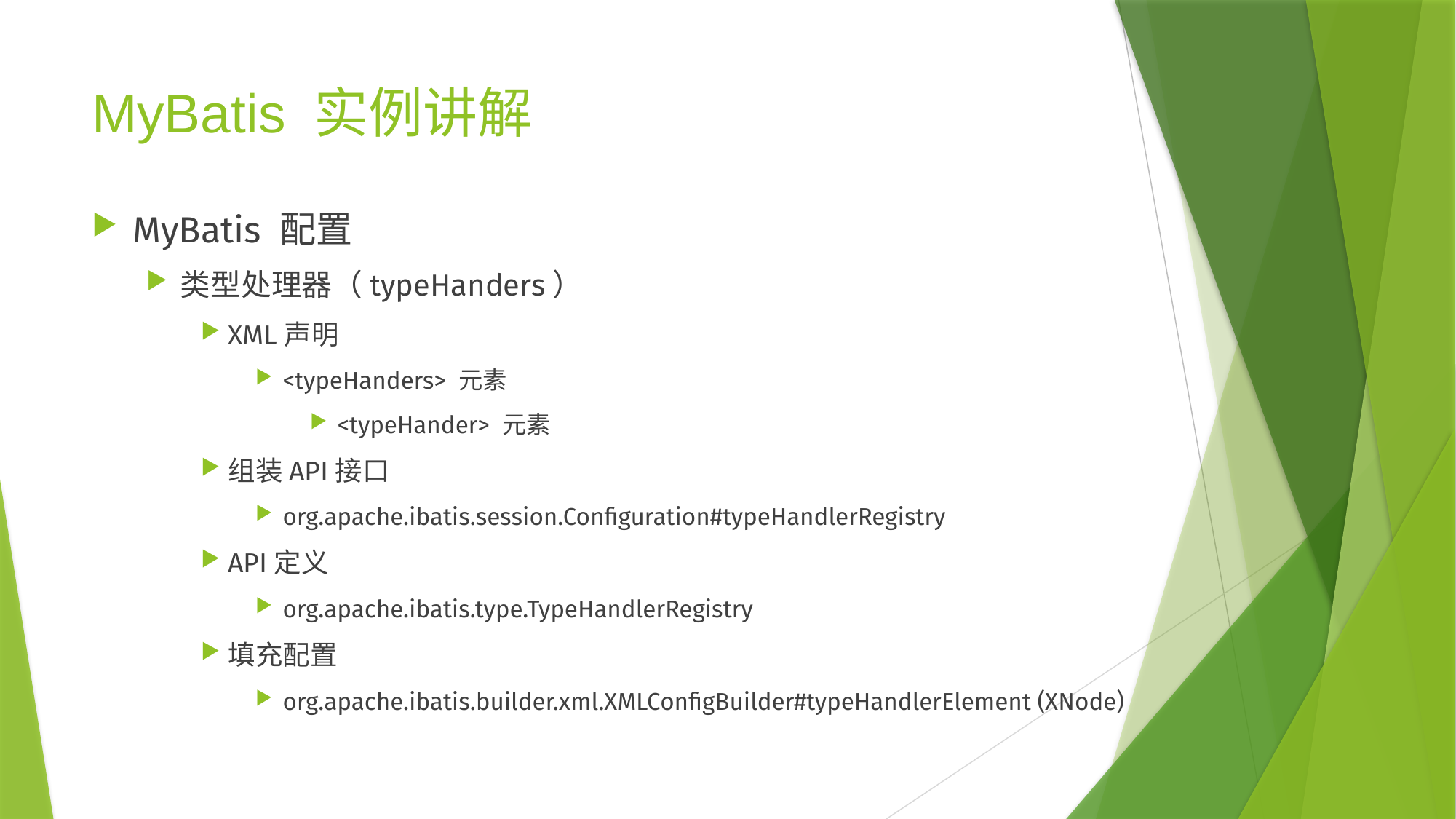

# MyBatis 实例讲解
MyBatis 配置
类型处理器（typeHanders）
XML声明
<typeHanders> 元素
<typeHander> 元素
组装API接口
org.apache.ibatis.session.Configuration#typeHandlerRegistry
API定义
org.apache.ibatis.type.TypeHandlerRegistry
填充配置
org.apache.ibatis.builder.xml.XMLConfigBuilder#typeHandlerElement (XNode)